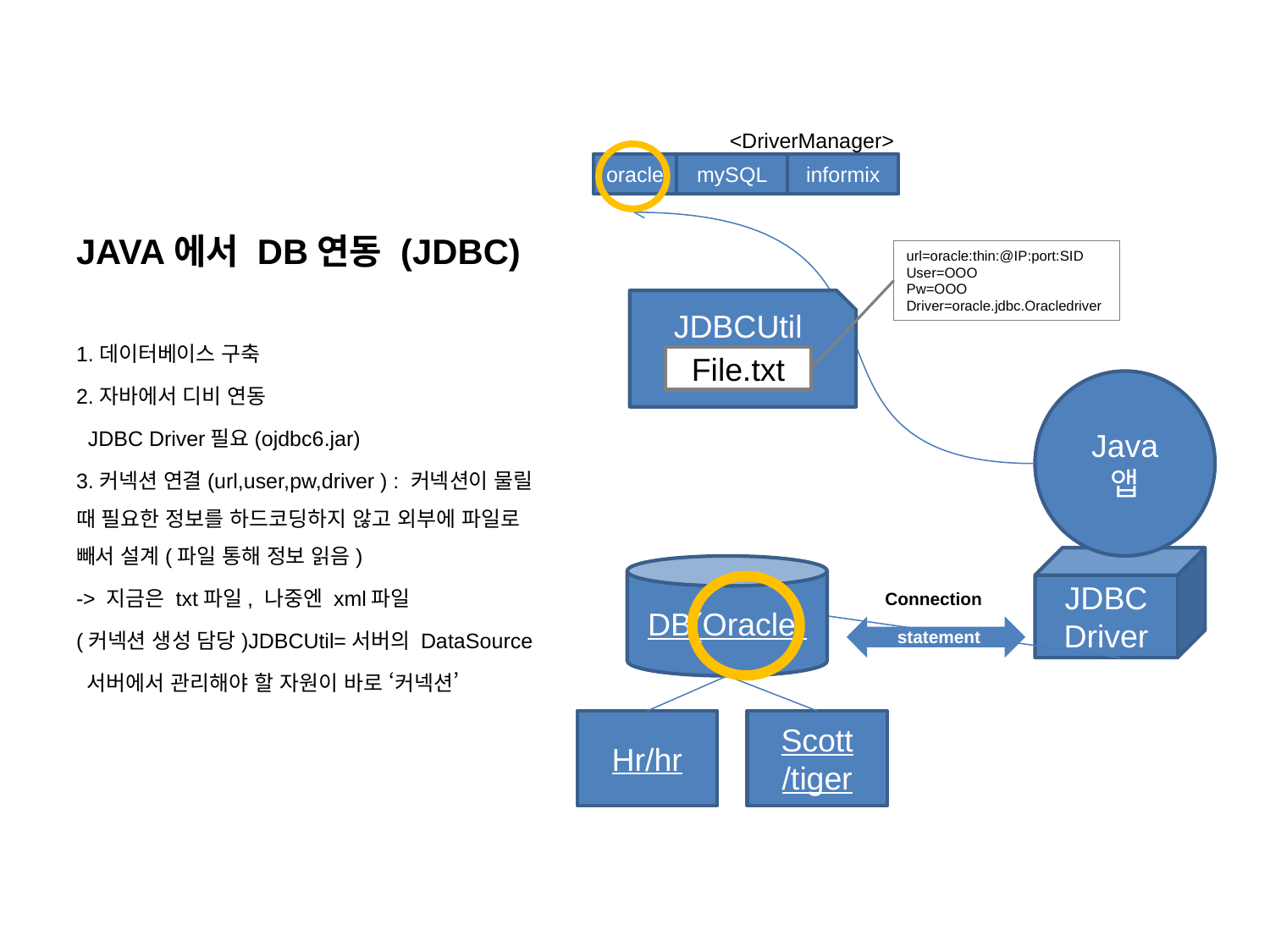

# JAVA에서 DB연동 (JDBC)
<DriverManager>
oracle
mySQL
informix

url=oracle:thin:@IP:port:SID
User=OOO
Pw=OOO
Driver=oracle.jdbc.Oracledriver
JDBCUtil

File.txt
1.데이터베이스 구축
2.자바에서 디비 연동
  JDBC Driver필요(ojdbc6.jar)
3.커넥션 연결(url,user,pw,driver ) : 커넥션이 물릴 때 필요한 정보를 하드코딩하지 않고 외부에 파일로 빼서 설계(파일 통해 정보 읽음)
-> 지금은 txt파일, 나중엔 xml파일
(커넥션 생성 담당)JDBCUtil=서버의 DataSource
 서버에서 관리해야 할 자원이 바로 ‘커넥션’
Java 앱
JDBC Driver
DB(Oracle)
Hr/hr
Scott
/tiger

Connection

statement